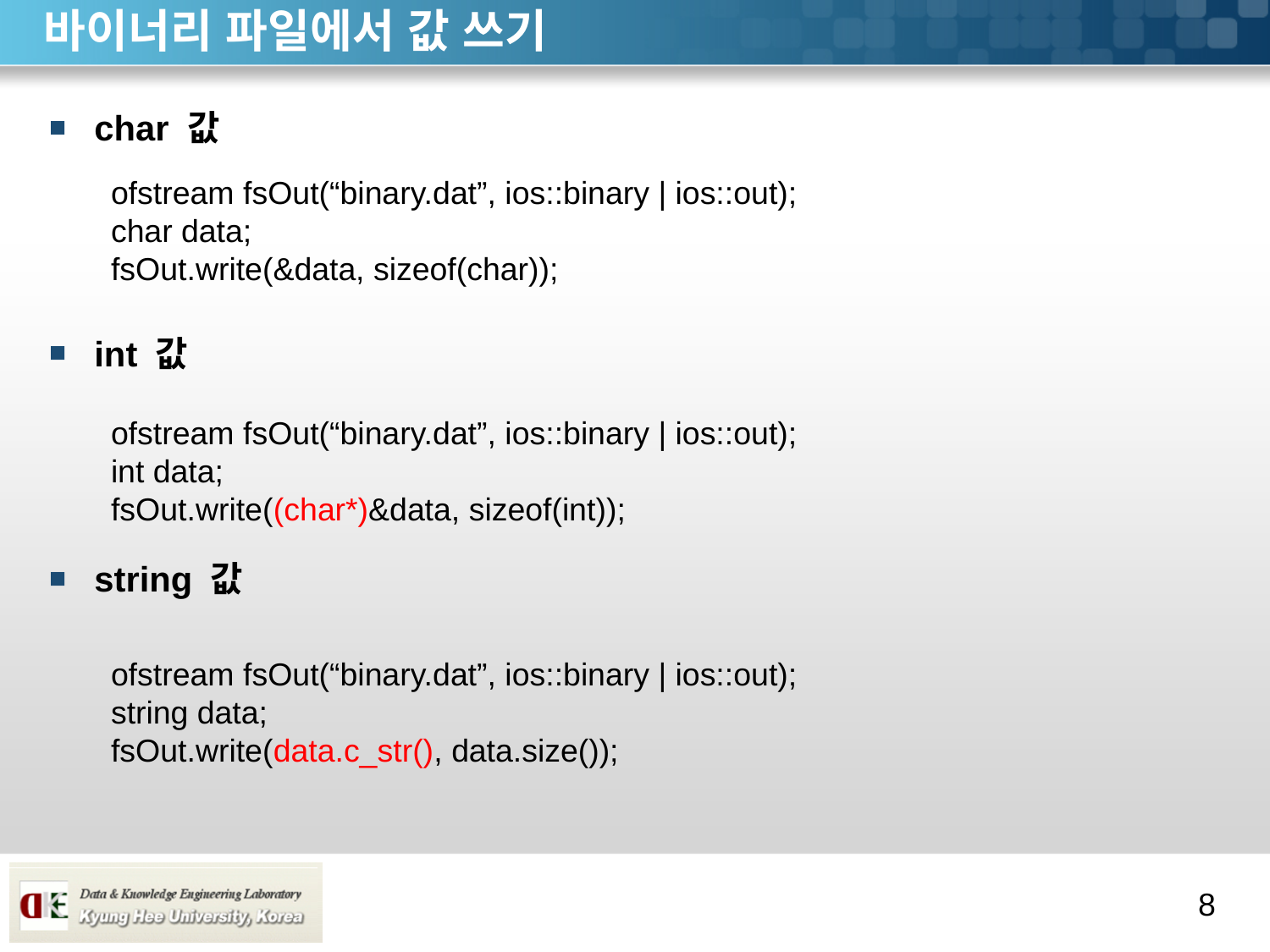

# 바이너리 파일에서 값 쓰기
char 값

int 값

string 값
ofstream fsOut(“binary.dat”, ios::binary | ios::out);
char data;
fsOut.write(&data, sizeof(char));
ofstream fsOut(“binary.dat”, ios::binary | ios::out);
int data;
fsOut.write((char*)&data, sizeof(int));
ofstream fsOut(“binary.dat”, ios::binary | ios::out);
string data;
fsOut.write(data.c_str(), data.size());